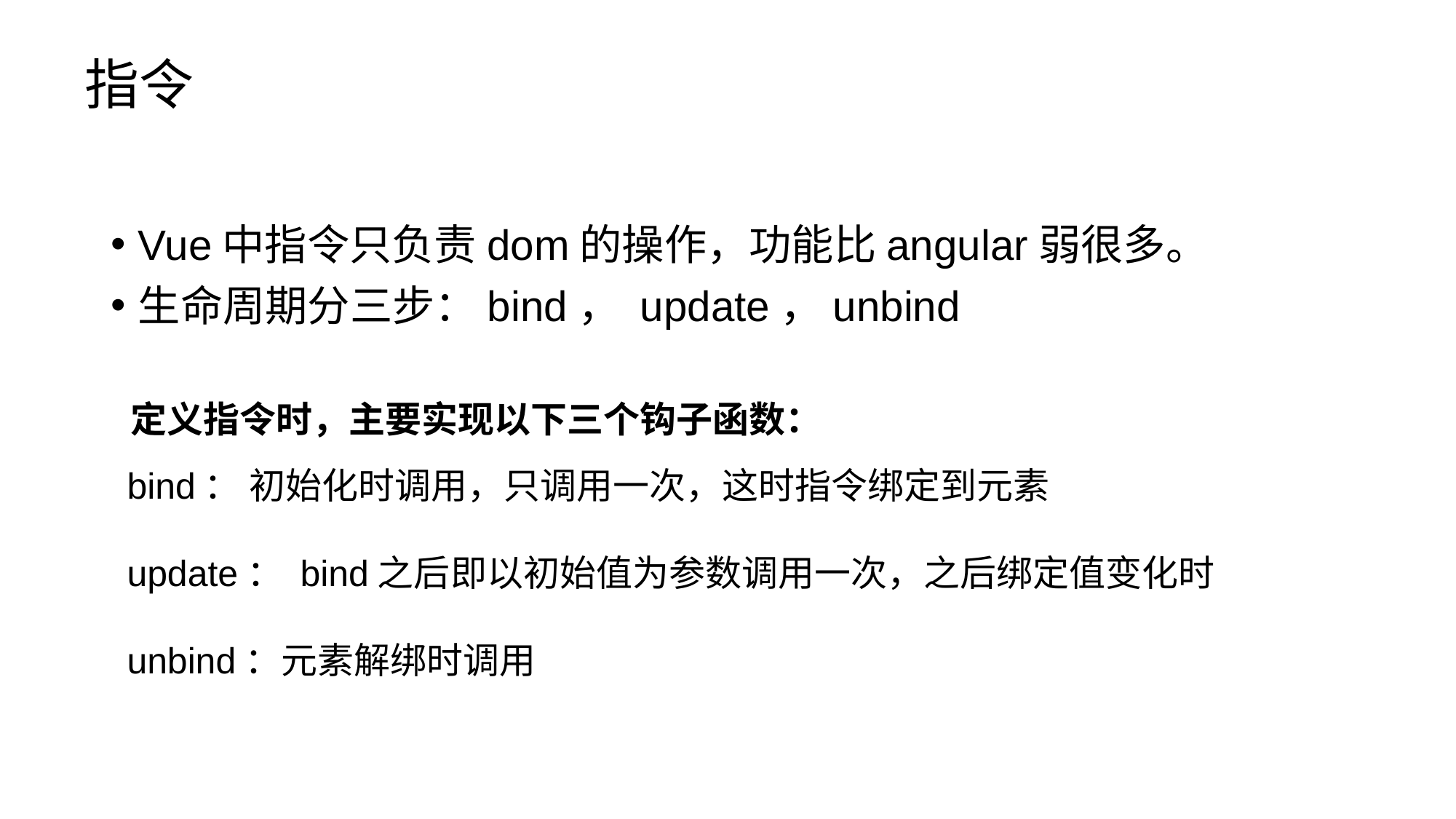

# 指令
Vue中指令只负责dom的操作，功能比angular弱很多。
生命周期分三步：bind， update，unbind
定义指令时，主要实现以下三个钩子函数：
bind： 初始化时调用，只调用一次，这时指令绑定到元素

update： bind之后即以初始值为参数调用一次，之后绑定值变化时

unbind：元素解绑时调用